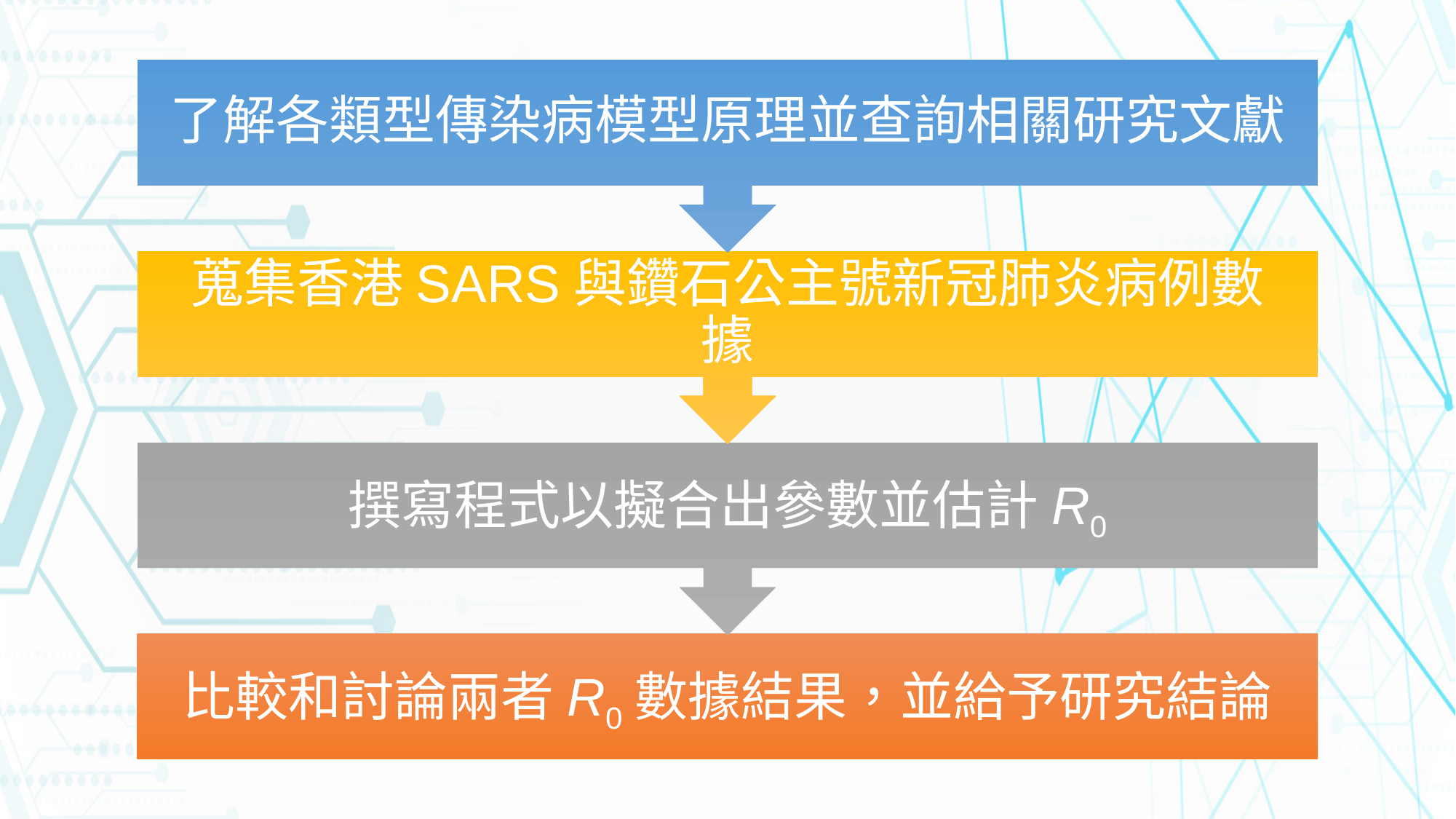

了解各類型傳染病模型原理並查詢相關研究文獻

蒐集香港SARS與鑽石公主號新冠肺炎病例數據

撰寫程式以擬合出參數並估計R0

比較和討論兩者R0數據結果，並給予研究結論